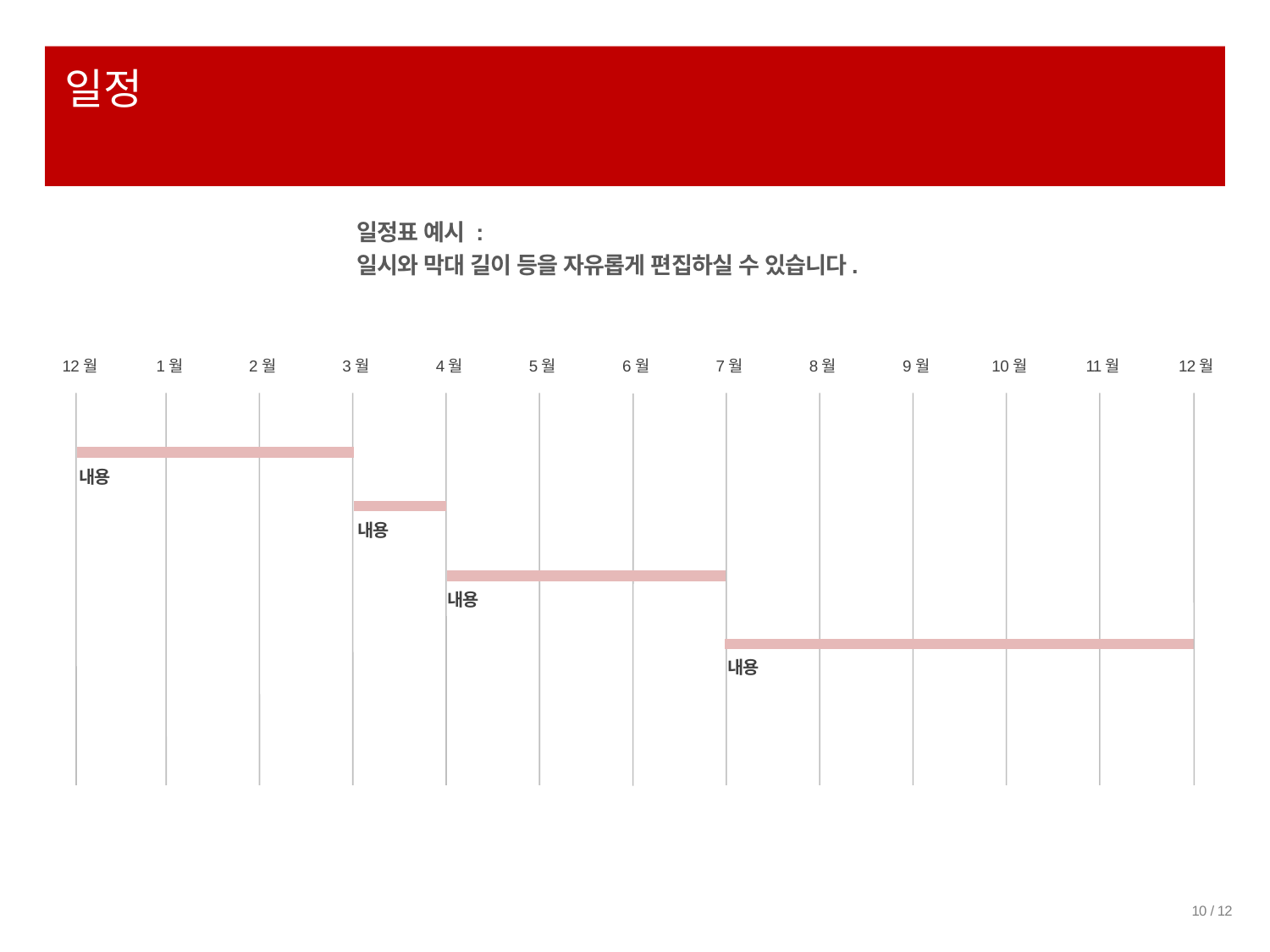

# 일정
일정표 예시 :
일시와 막대 길이 등을 자유롭게 편집하실 수 있습니다.
12월
1월
2월
3월
4월
5월
6월
7월
8월
9월
10월
11월
12월

내용
내용
내용
내용
10 / 12